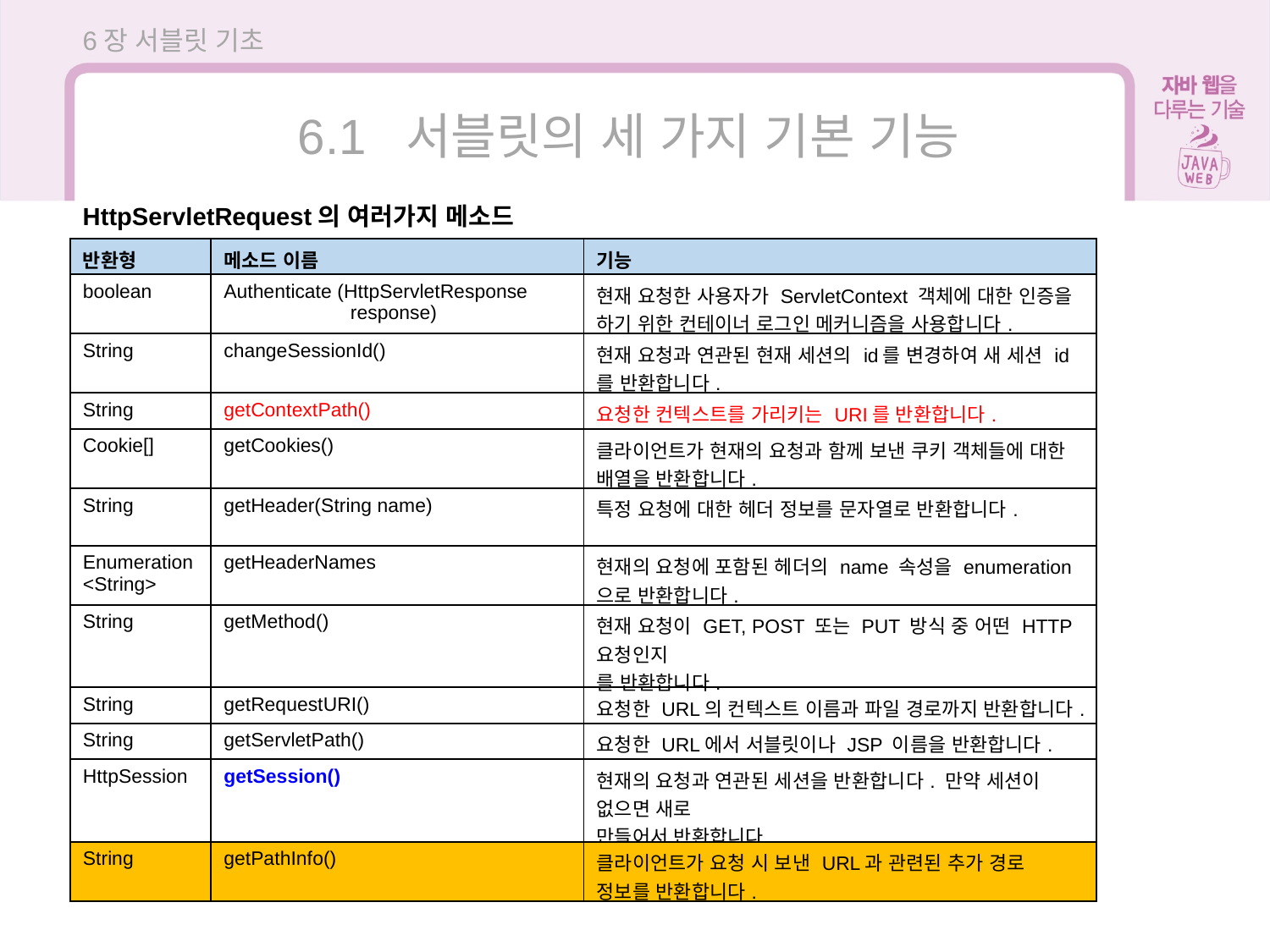

6장 서블릿 기초
6.1  서블릿의 세 가지 기본 기능
HttpServletRequest의 여러가지 메소드
| 반환형 | 메소드 이름 | 기능 |
| --- | --- | --- |
| boolean | Authenticate (HttpServletResponse response) | 현재 요청한 사용자가 ServletContext 객체에 대한 인증을 하기 위한 컨테이너 로그인 메커니즘을 사용합니다. |
| String | changeSessionId() | 현재 요청과 연관된 현재 세션의 id를 변경하여 새 세션 id를 반환합니다. |
| String | getContextPath() | 요청한 컨텍스트를 가리키는 URI를 반환합니다. |
| Cookie[] | getCookies() | 클라이언트가 현재의 요청과 함께 보낸 쿠키 객체들에 대한 배열을 반환합니다. |
| String | getHeader(String name) | 특정 요청에 대한 헤더 정보를 문자열로 반환합니다. |
| Enumeration <String> | getHeaderNames | 현재의 요청에 포함된 헤더의 name 속성을 enumeration으로 반환합니다. |
| String | getMethod() | 현재 요청이 GET, POST 또는 PUT 방식 중 어떤 HTTP 요청인지 를 반환합니다. |
| String | getRequestURI() | 요청한 URL의 컨텍스트 이름과 파일 경로까지 반환합니다. |
| String | getServletPath() | 요청한 URL에서 서블릿이나 JSP 이름을 반환합니다. |
| HttpSession | getSession() | 현재의 요청과 연관된 세션을 반환합니다. 만약 세션이 없으면 새로 만들어서 반환합니다. |
| String | getPathInfo() | 클라이언트가 요청 시 보낸 URL과 관련된 추가 경로 정보를 반환합니다. |